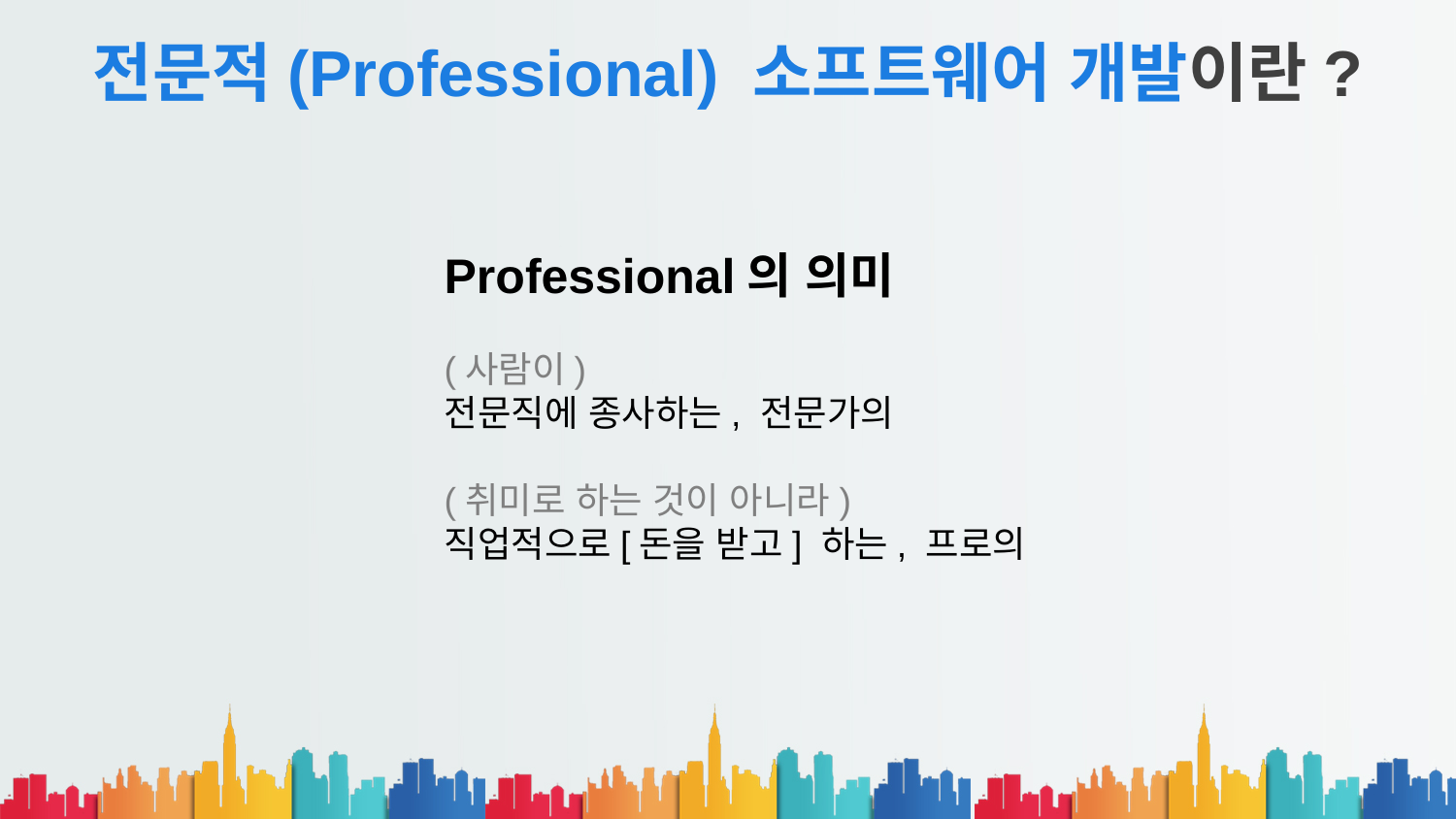

# 전문적(Professional) 소프트웨어 개발이란?
Professional의 의미

(사람이)
전문직에 종사하는, 전문가의
(취미로 하는 것이 아니라)
직업적으로[돈을 받고] 하는, 프로의